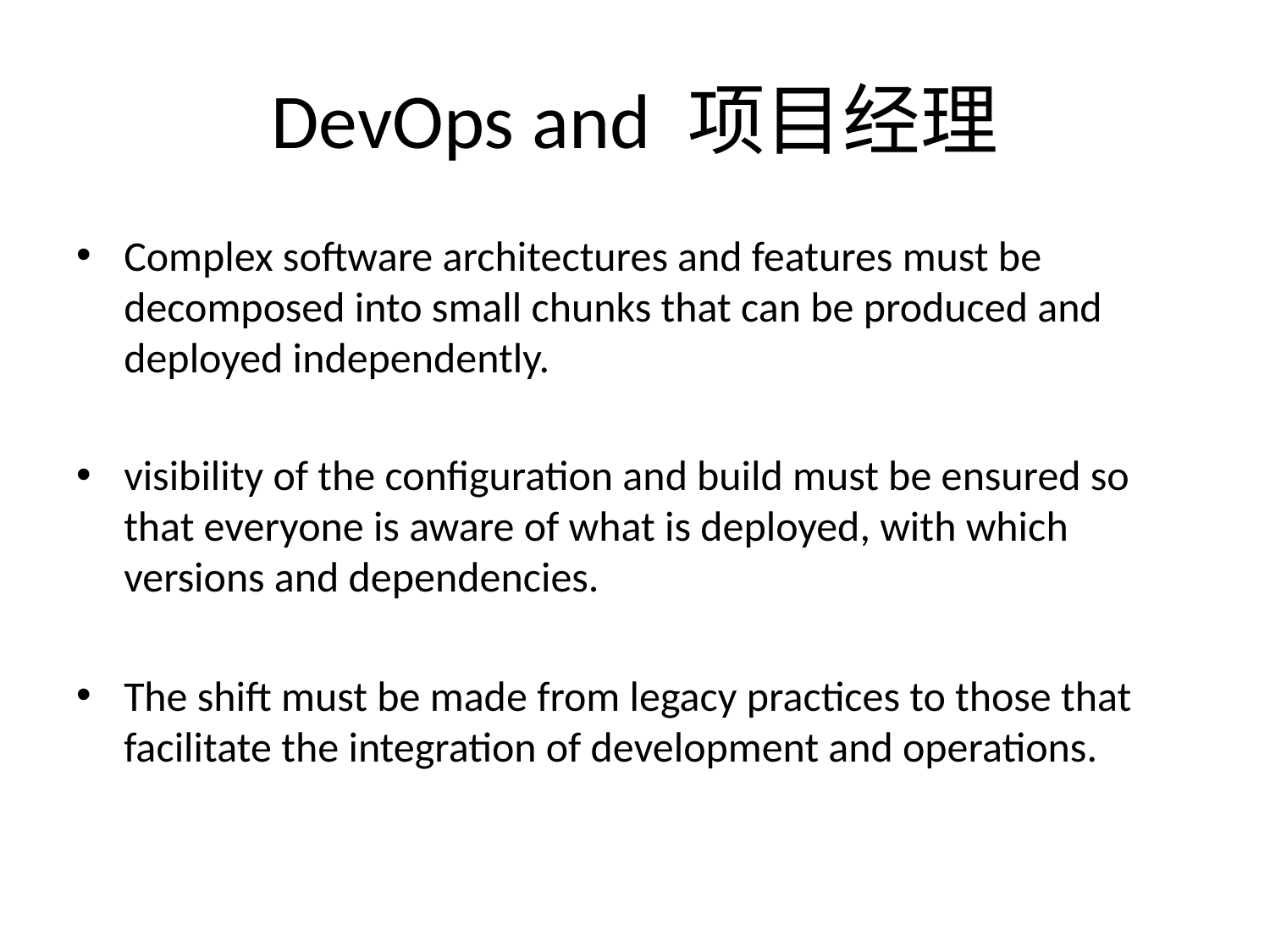

# DevOps and 项目经理
Complex software architectures and features must be decomposed into small chunks that can be produced and deployed independently.

visibility of the configuration and build must be ensured so that everyone is aware of what is deployed, with which versions and dependencies.

The shift must be made from legacy practices to those that facilitate the integration of development and operations.